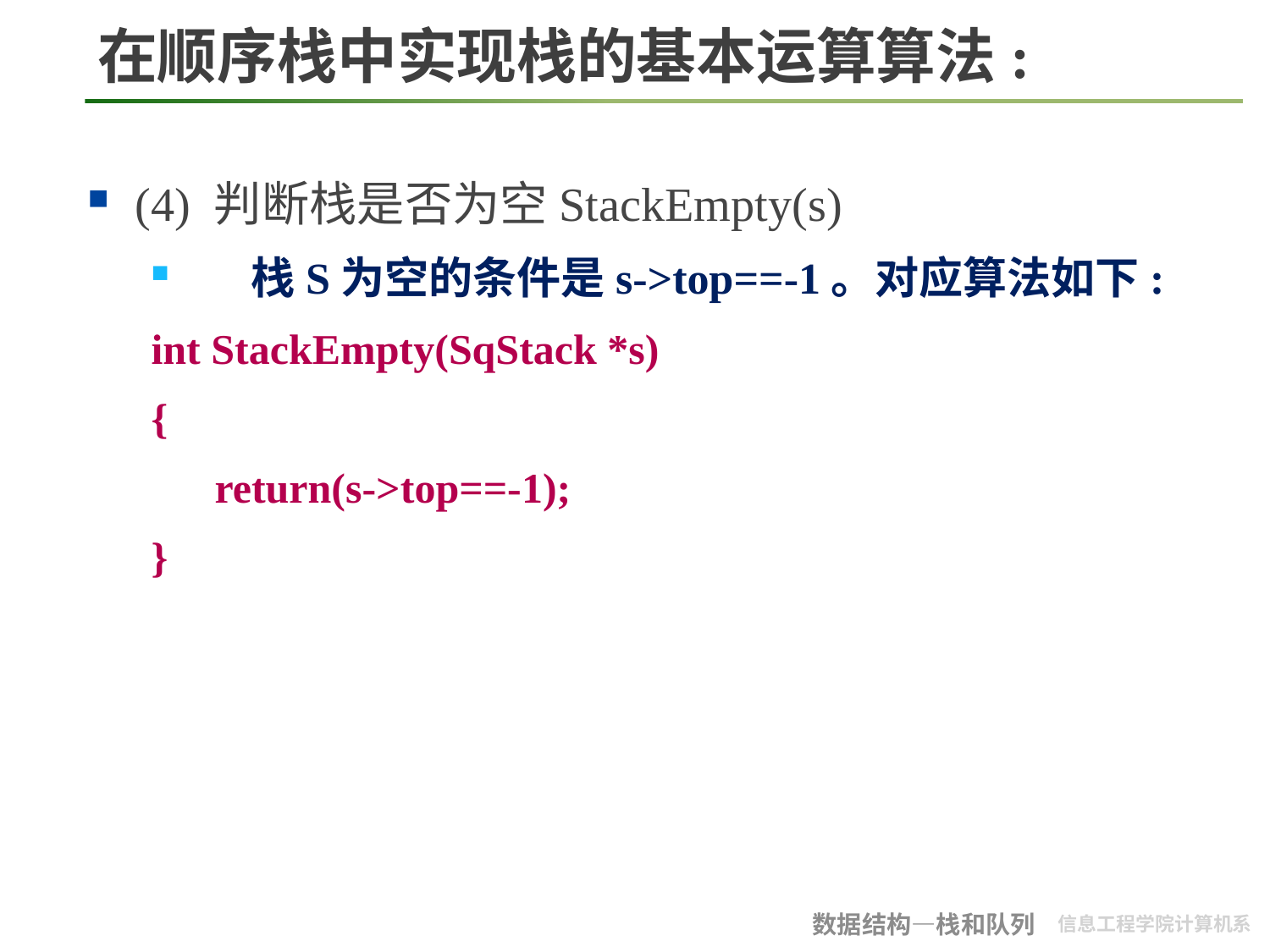

# 在顺序栈中实现栈的基本运算算法:
(4) 判断栈是否为空StackEmpty(s)
     栈S为空的条件是s->top==-1。对应算法如下:
      int StackEmpty(SqStack *s)
      {
	return(s->top==-1);
      }